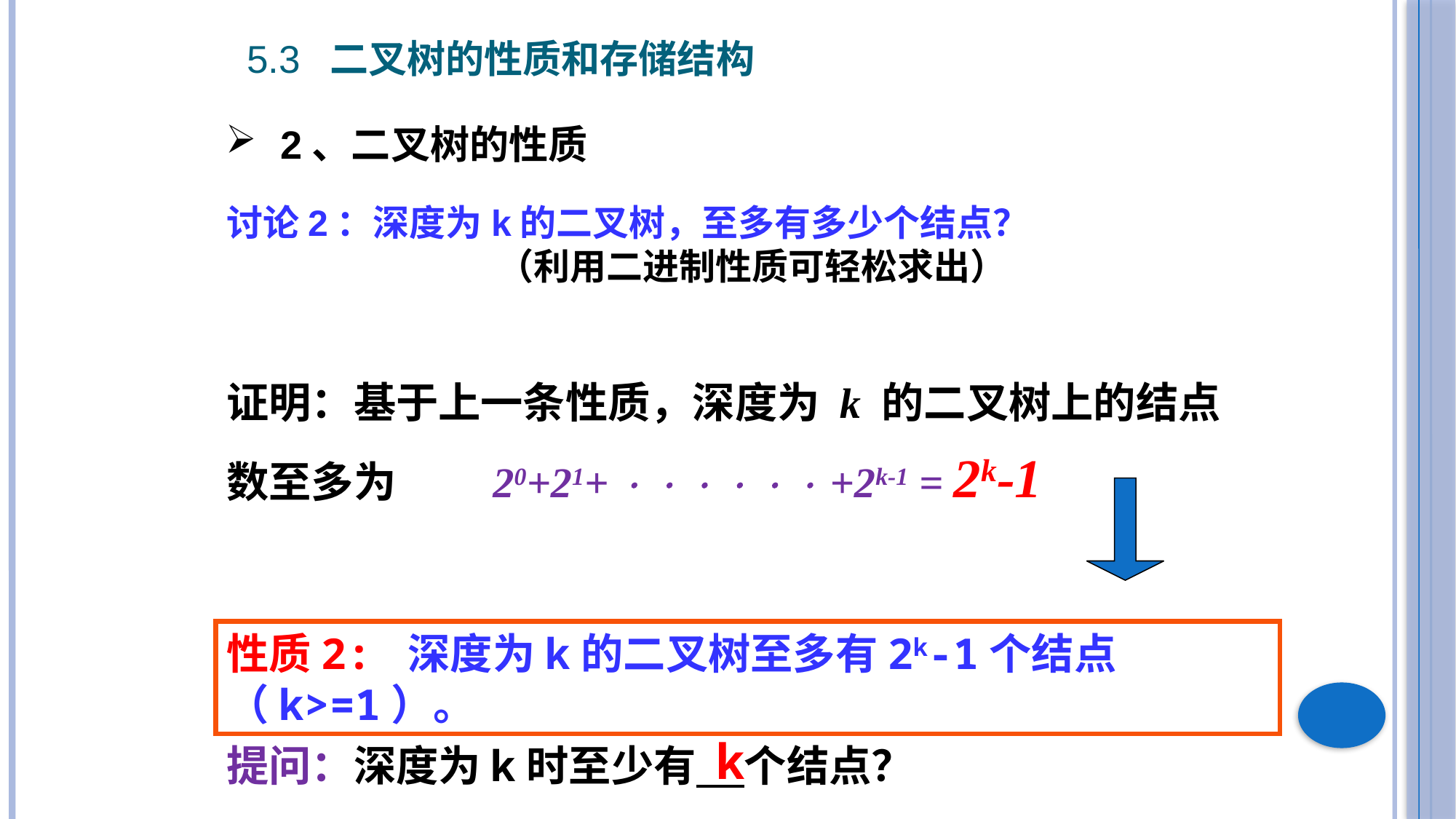

5.3  二叉树的性质和存储结构
2、二叉树的性质
讨论2：深度为k的二叉树，至多有多少个结点？
                                （利用二进制性质可轻松求出）
证明：基于上一条性质，深度为 k 的二叉树上的结点数至多为         20+21+ ⋅ ⋅ ⋅ ⋅ ⋅ ⋅ +2k-1 = 2k-1

性质2: 深度为k的二叉树至多有2k-1个结点（k>=1）。
k
提问：深度为k时至少有     个结点？